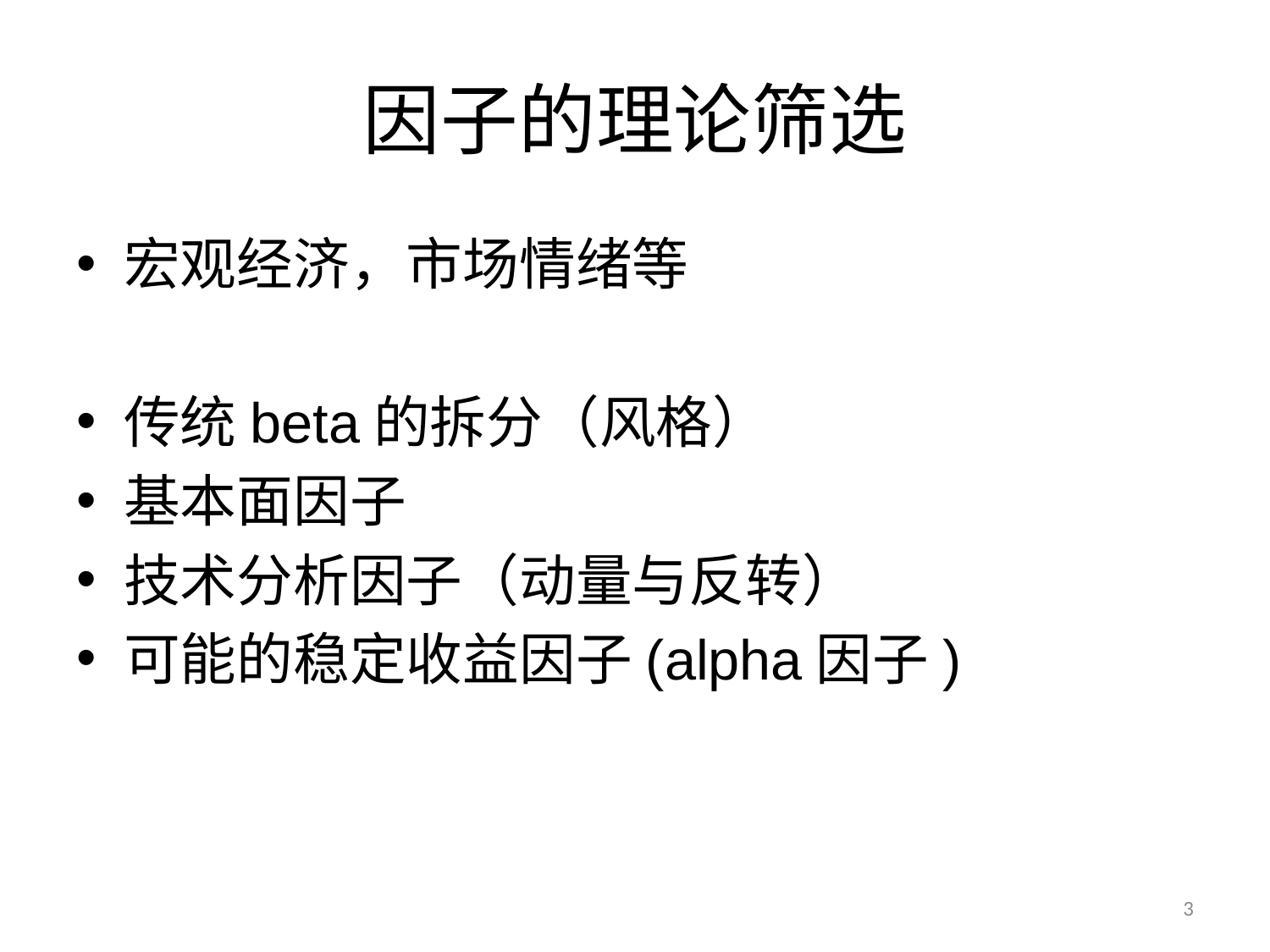

# 因子的理论筛选
宏观经济，市场情绪等

传统beta的拆分（风格）
基本面因子
技术分析因子（动量与反转）
可能的稳定收益因子(alpha因子)
3